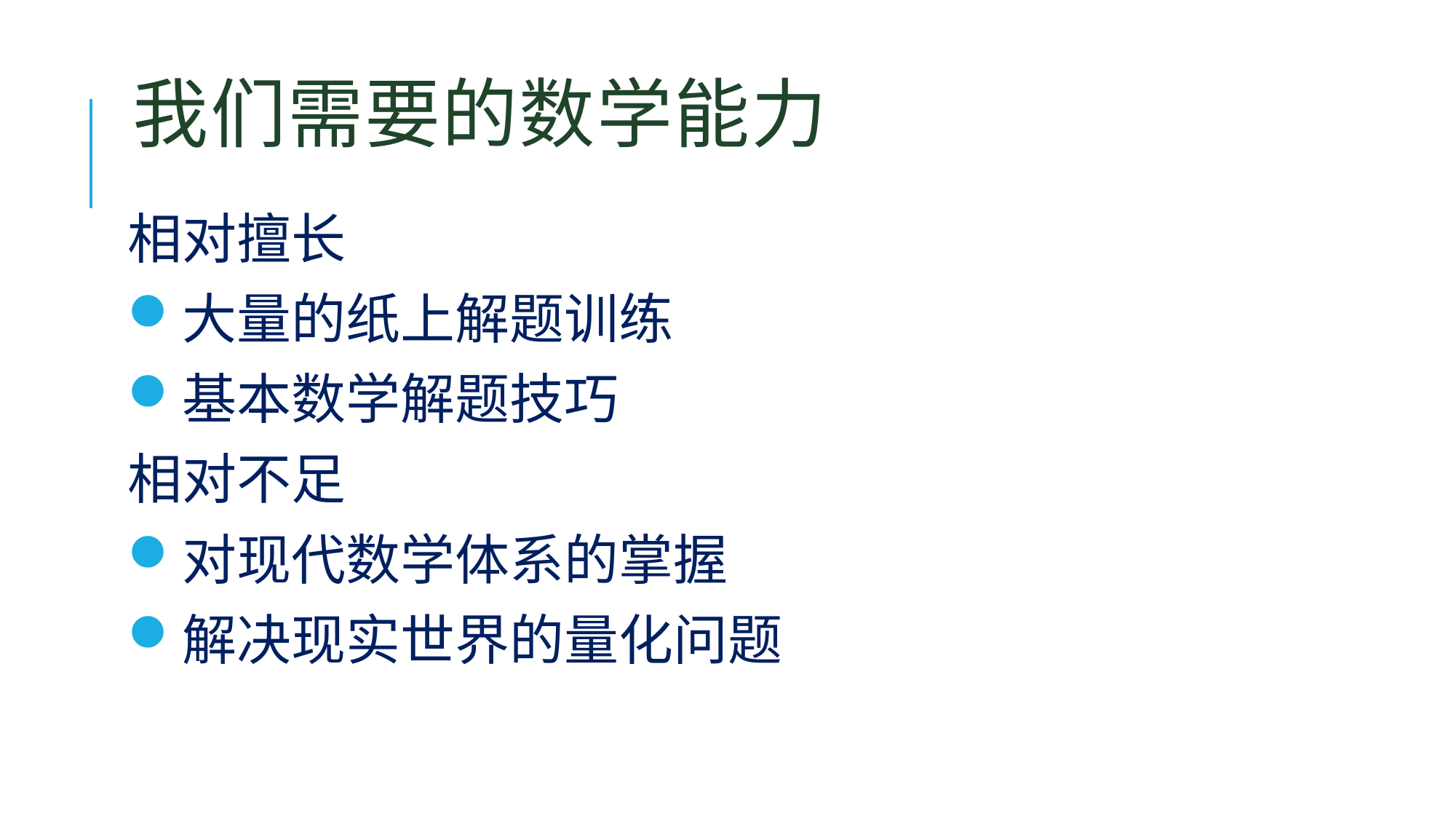

# 我们需要的数学能力
相对擅长
大量的纸上解题训练
基本数学解题技巧
相对不足
对现代数学体系的掌握
解决现实世界的量化问题